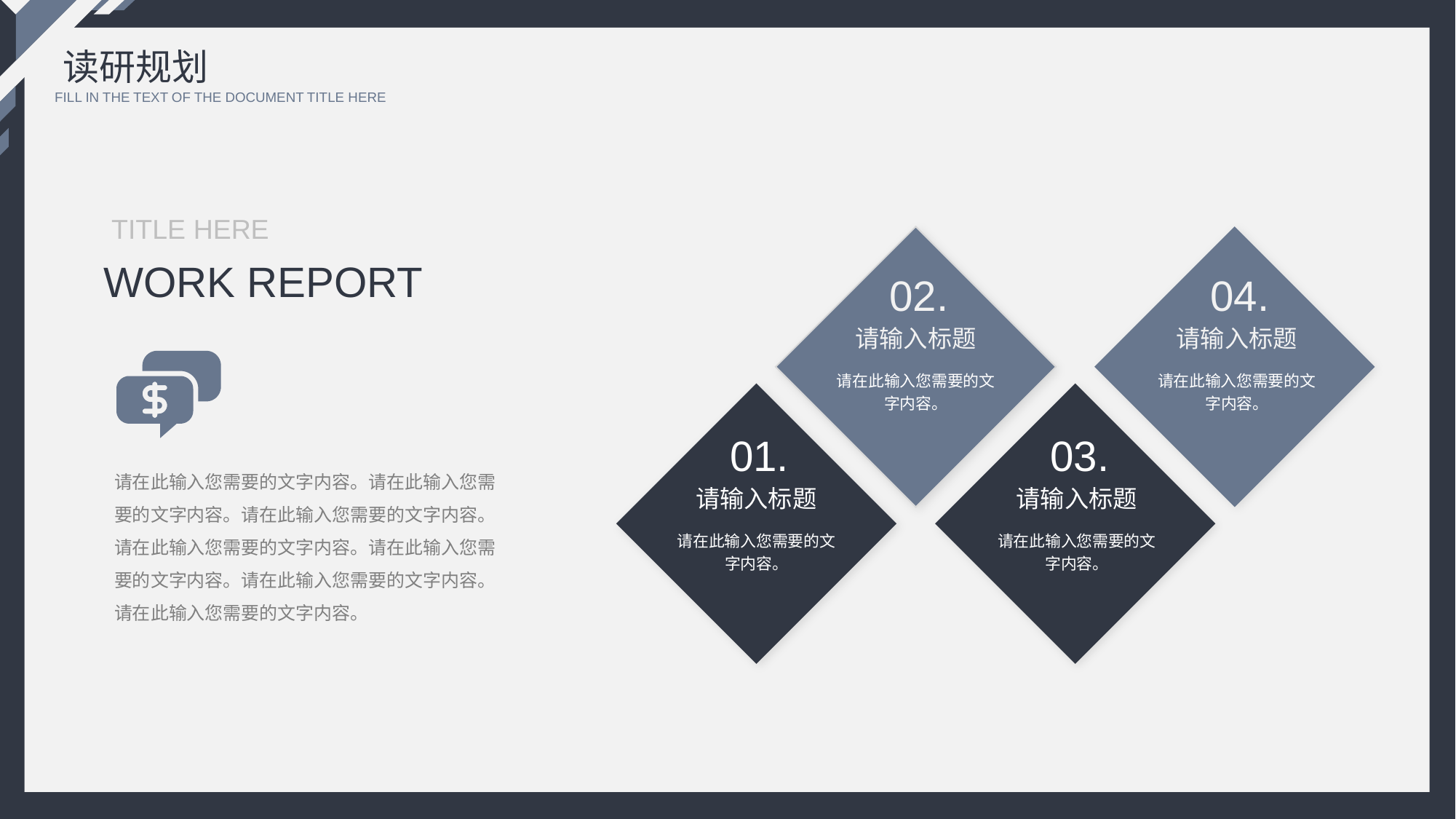

读研规划
FILL IN THE TEXT OF THE DOCUMENT TITLE HERE
TITLE HERE

WORK REPORT
02.
04.
请输入标题
请输入标题

请在此输入您需要的文字内容。
请在此输入您需要的文字内容。

03.
01.
请在此输入您需要的文字内容。请在此输入您需要的文字内容。请在此输入您需要的文字内容。请在此输入您需要的文字内容。请在此输入您需要的文字内容。请在此输入您需要的文字内容。请在此输入您需要的文字内容。
请输入标题
请输入标题
请在此输入您需要的文字内容。
请在此输入您需要的文字内容。